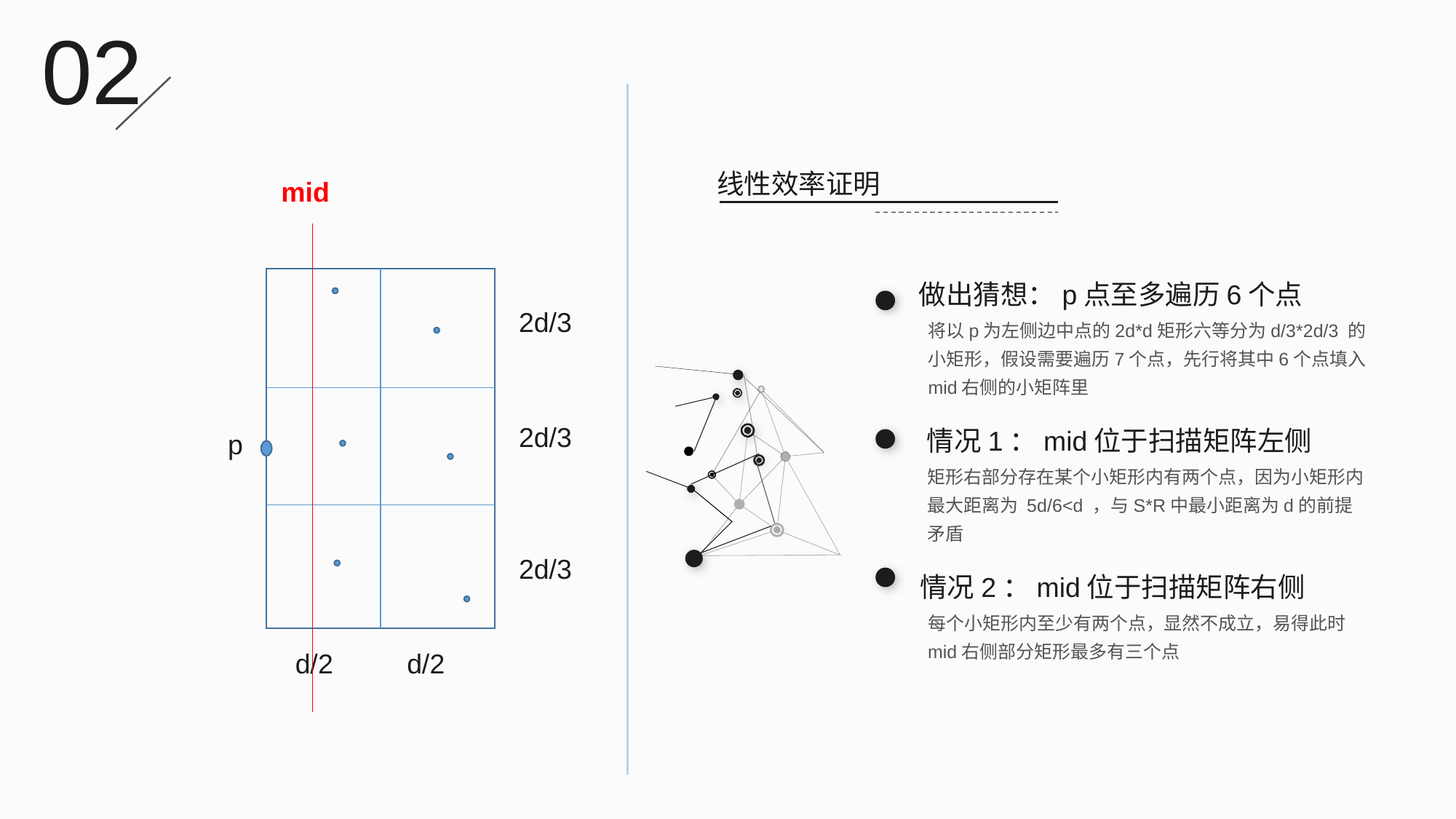

02
线性效率证明
mid

2d/3
2d/3
p

2d/3
d/2
d/2
做出猜想：p点至多遍历6个点
将以p为左侧边中点的2d*d矩形六等分为d/3*2d/3 的小矩形，假设需要遍历7个点，先行将其中6个点填入mid右侧的小矩阵里

情况1：mid位于扫描矩阵左侧
矩形右部分存在某个小矩形内有两个点，因为小矩形内最大距离为 5d/6<d ，与S*R中最小距离为d的前提矛盾

情况2：mid位于扫描矩阵右侧
每个小矩形内至少有两个点，显然不成立，易得此时mid右侧部分矩形最多有三个点